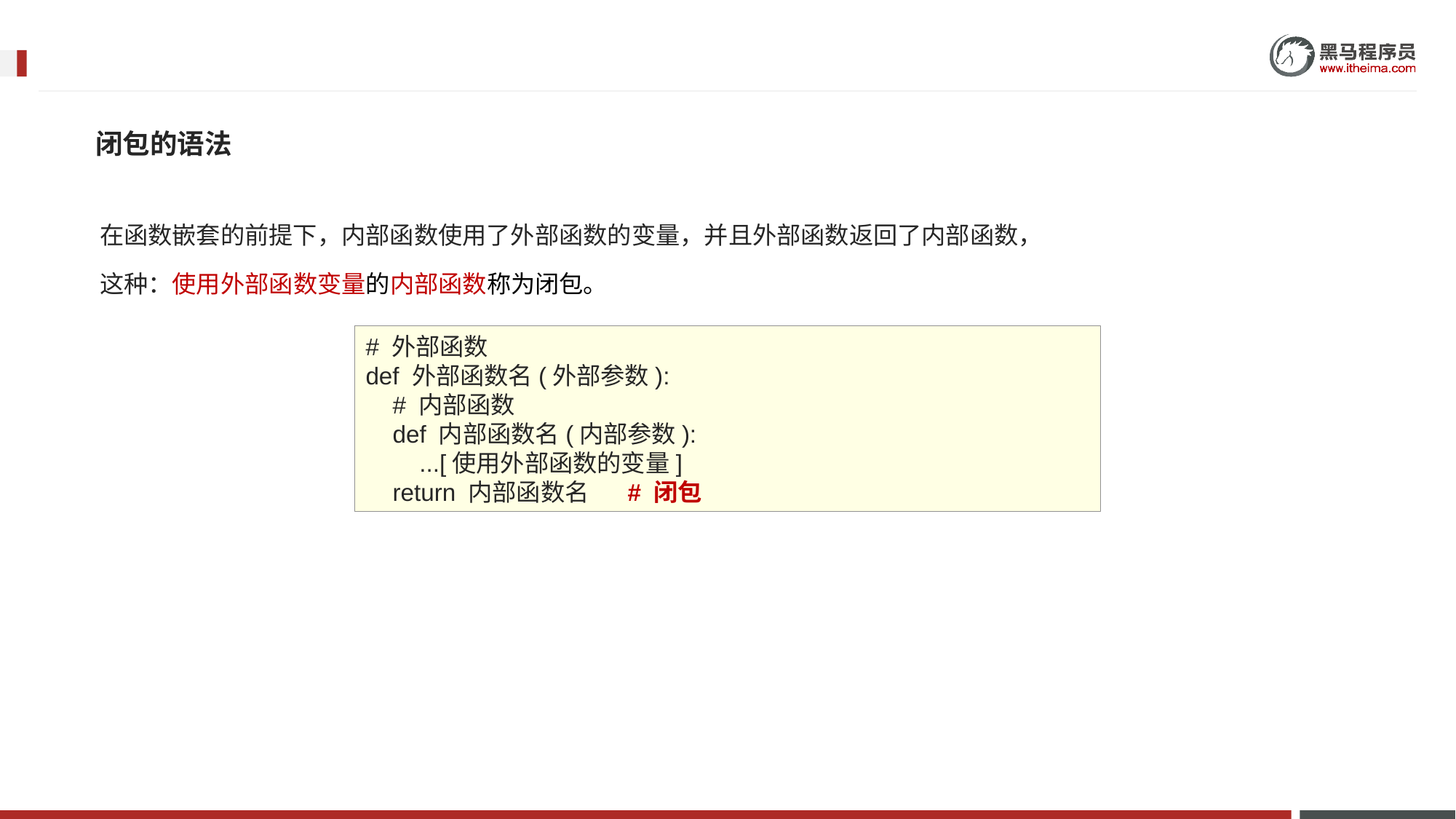

闭包的语法
在函数嵌套的前提下，内部函数使用了外部函数的变量，并且外部函数返回了内部函数，
这种：使用外部函数变量的内部函数称为闭包。
# 外部函数
def 外部函数名(外部参数):
    # 内部函数
    def 内部函数名(内部参数):
        ...[使用外部函数的变量]
    return 内部函数名      # 闭包